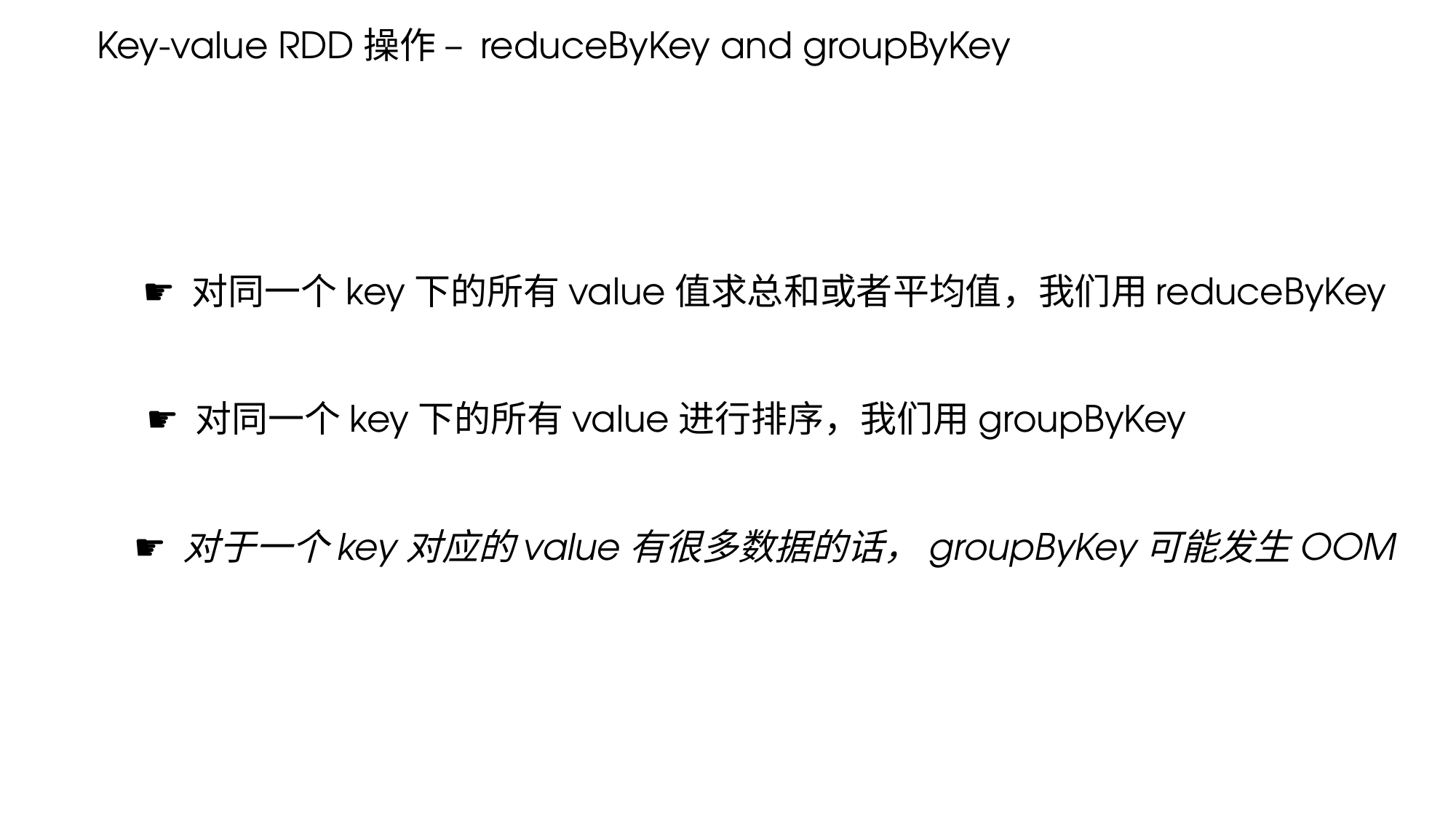

Key-value RDD操作 – reduceByKey and groupByKey
☛ 对同一个key下的所有value值求总和或者平均值，我们用reduceByKey
☛ 对同一个key下的所有value进行排序，我们用groupByKey
☛ 对于一个key对应的value有很多数据的话，groupByKey可能发生OOM